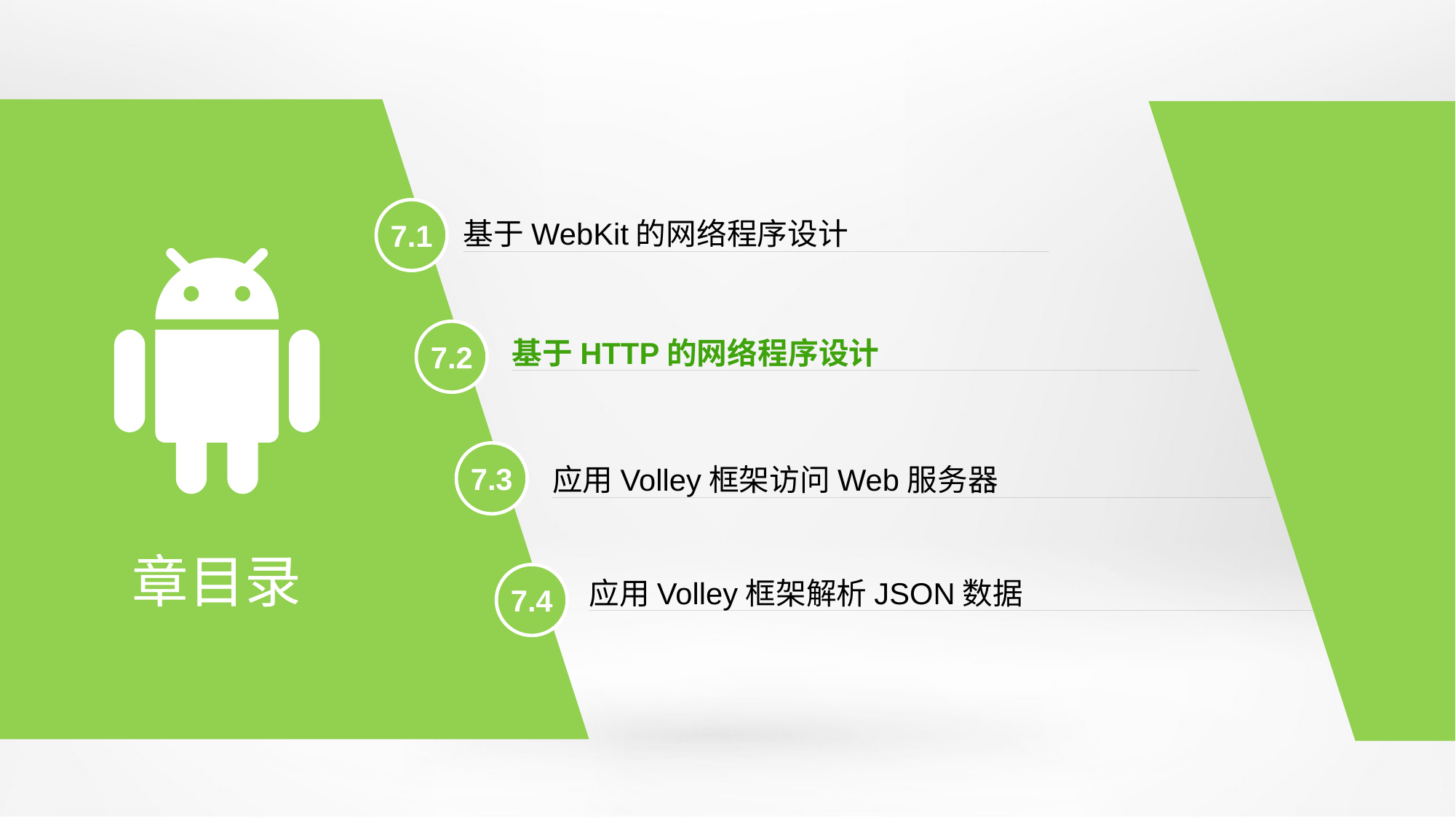

7.1
基于WebKit的网络程序设计

7.2
基于HTTP的网络程序设计
7.3
应用Volley框架访问Web服务器
章目录
7.4
应用Volley框架解析JSON数据